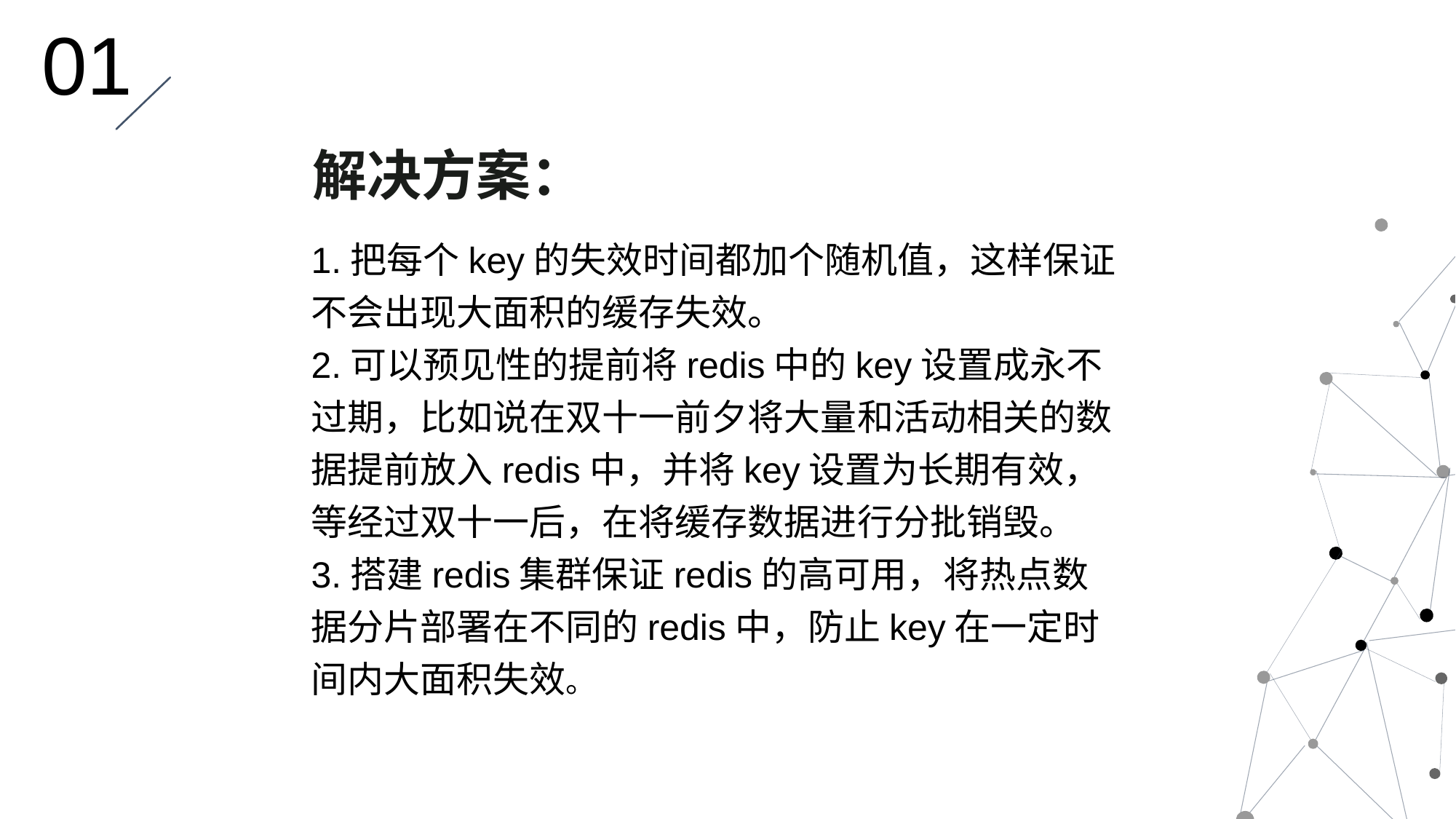

01
解决方案：
1.把每个key的失效时间都加个随机值，这样保证不会出现大面积的缓存失效。
2.可以预见性的提前将redis中的key设置成永不过期，比如说在双十一前夕将大量和活动相关的数据提前放入redis中，并将key设置为长期有效，等经过双十一后，在将缓存数据进行分批销毁。
3.搭建redis集群保证redis的高可用，将热点数据分片部署在不同的redis中，防止key在一定时间内大面积失效。

### Chart

| Category |
|---|